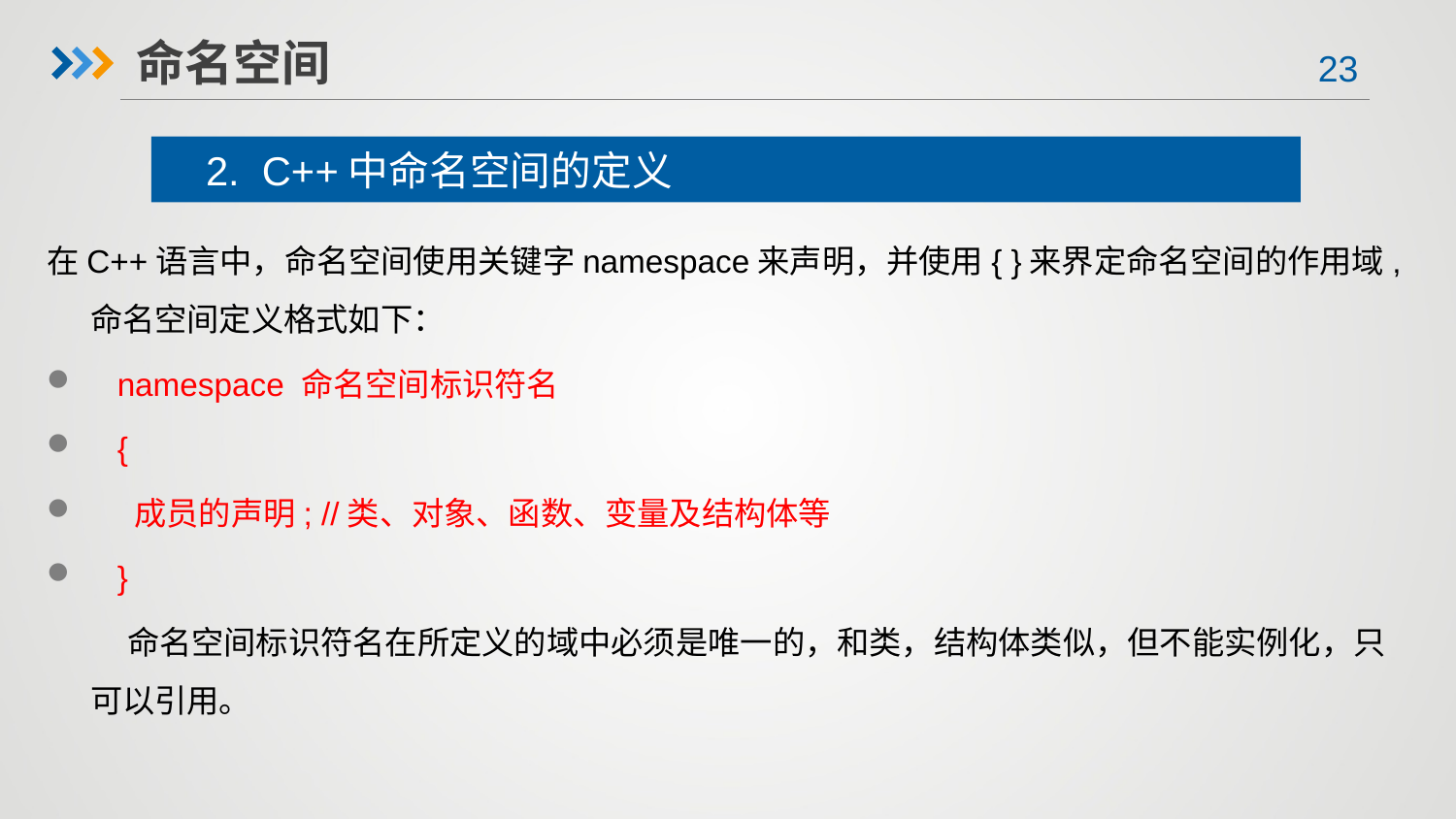

命名空间

2.  C++中命名空间的定义
在C++语言中，命名空间使用关键字namespace来声明，并使用{ }来界定命名空间的作用域, 命名空间定义格式如下：
   namespace 命名空间标识符名
   {
     成员的声明; //类、对象、函数、变量及结构体等
   }
          命名空间标识符名在所定义的域中必须是唯一的，和类，结构体类似，但不能实例化，只可以引用。